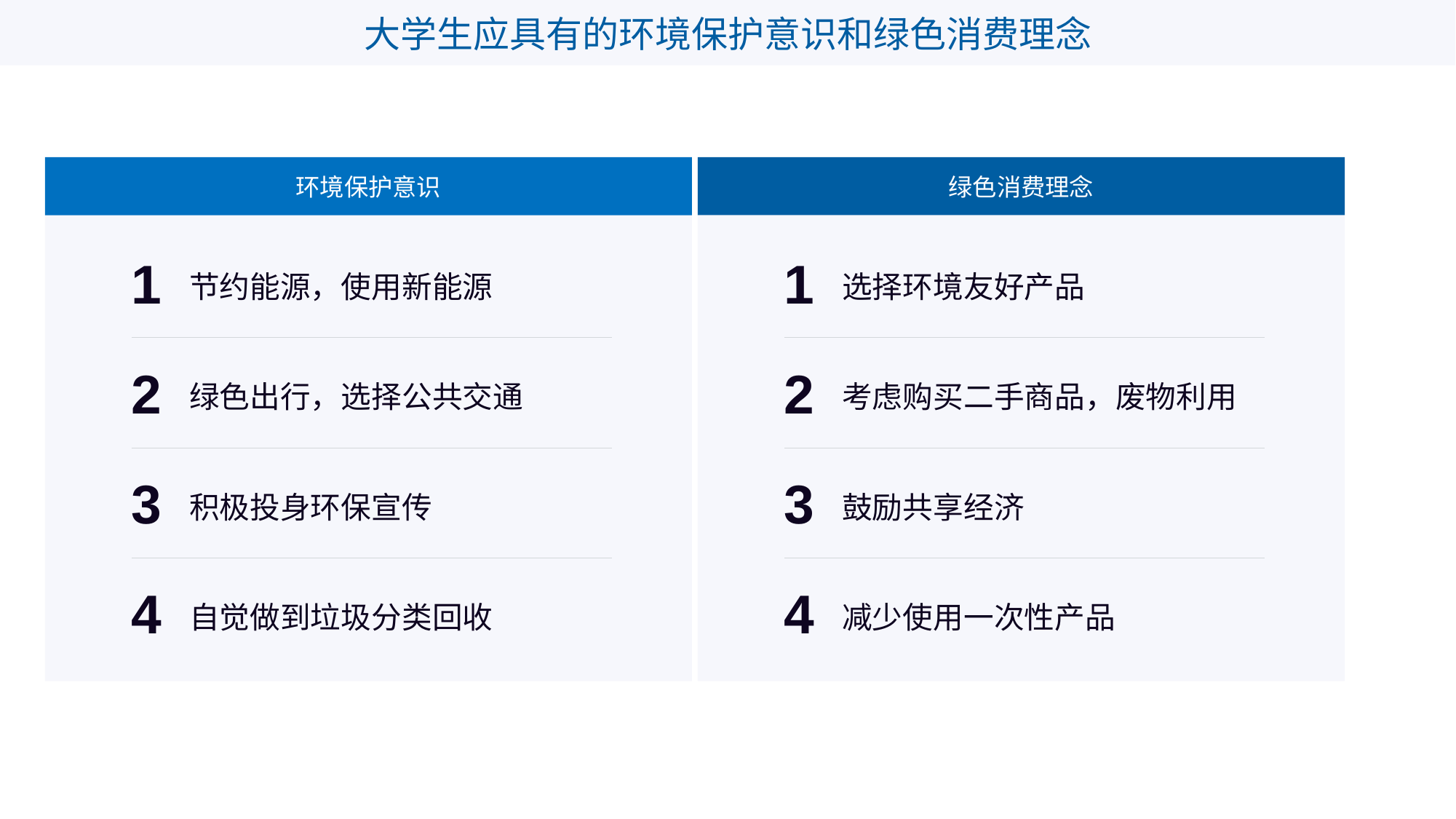

大学生应具有的环境保护意识和绿色消费理念
环境保护意识

1
节约能源，使用新能源
2
绿色出行，选择公共交通
3
积极投身环保宣传
4
自觉做到垃圾分类回收
绿色消费理念

1
选择环境友好产品
2
考虑购买二手商品，废物利用
3
鼓励共享经济
4
减少使用一次性产品